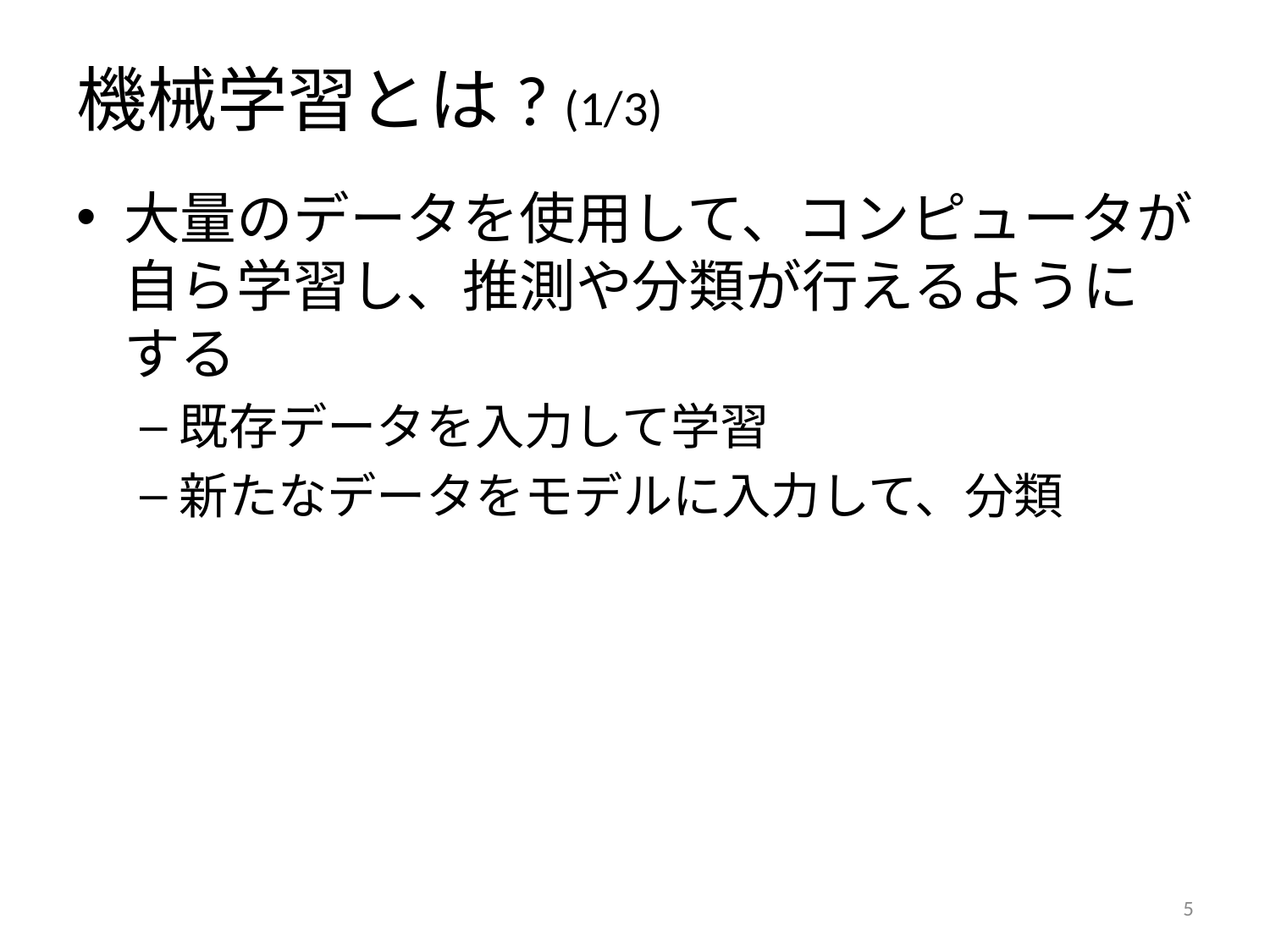

# 機械学習とは? (1/3)
大量のデータを使用して、コンピュータが自ら学習し、推測や分類が行えるようにする
既存データを入力して学習
新たなデータをモデルに入力して、分類
5